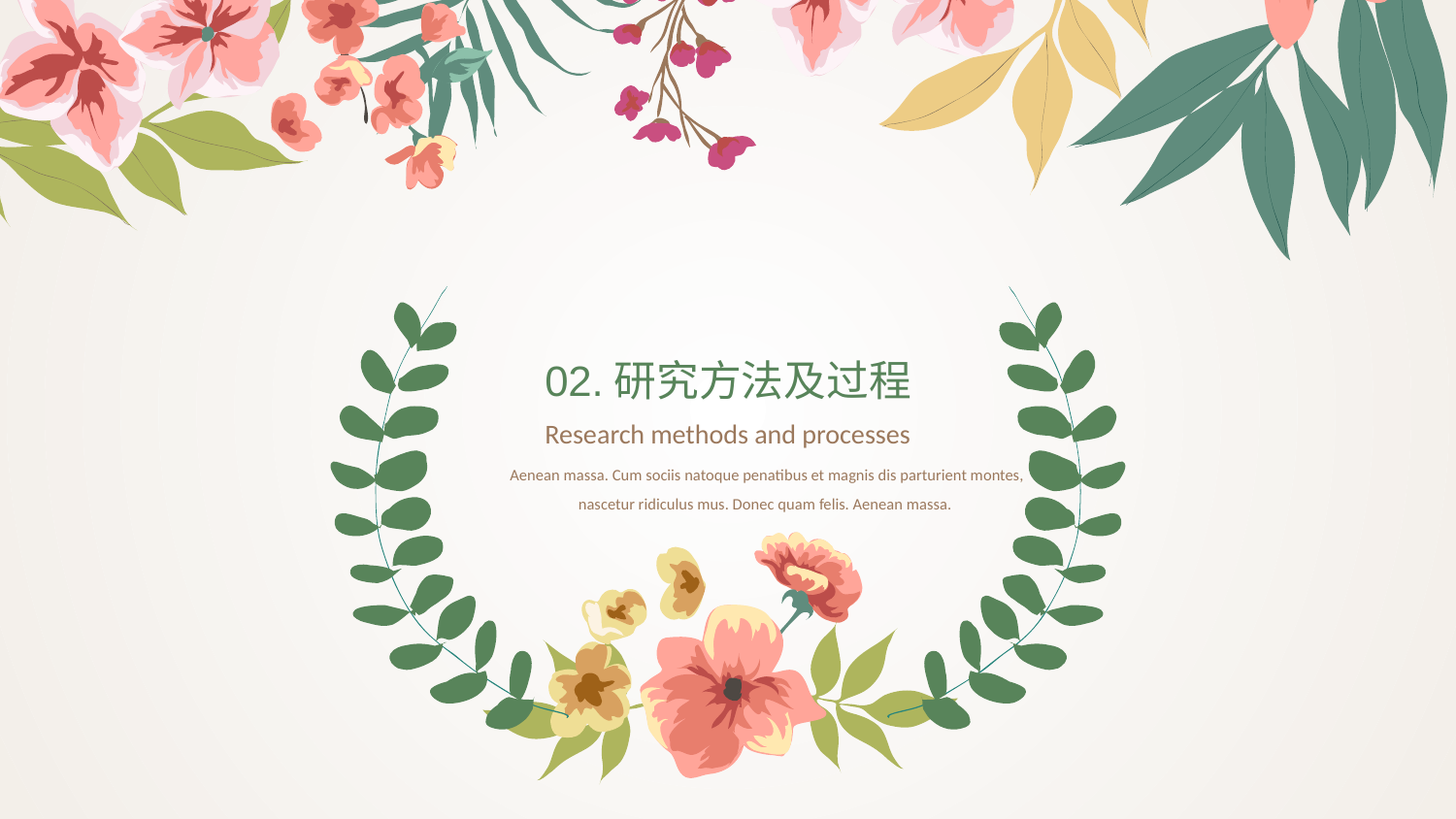

02.研究方法及过程
Research methods and processes
Aenean massa. Cum sociis natoque penatibus et magnis dis parturient montes, nascetur ridiculus mus. Donec quam felis. Aenean massa.